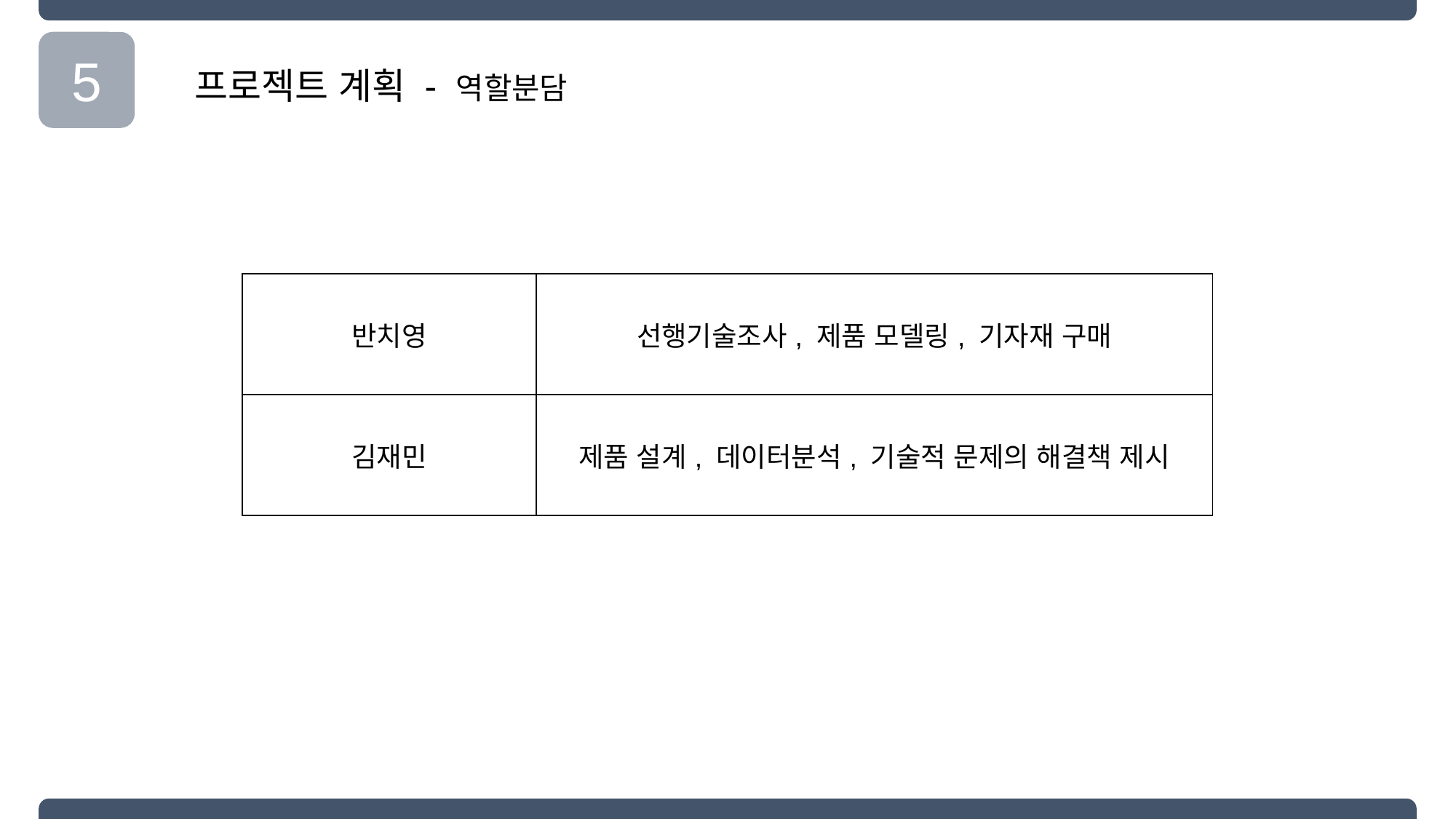

5
프로젝트 계획 - 역할분담
| 반치영 | 선행기술조사, 제품 모델링, 기자재 구매 |
| --- | --- |
| 김재민 | 제품 설계, 데이터분석, 기술적 문제의 해결책 제시 |